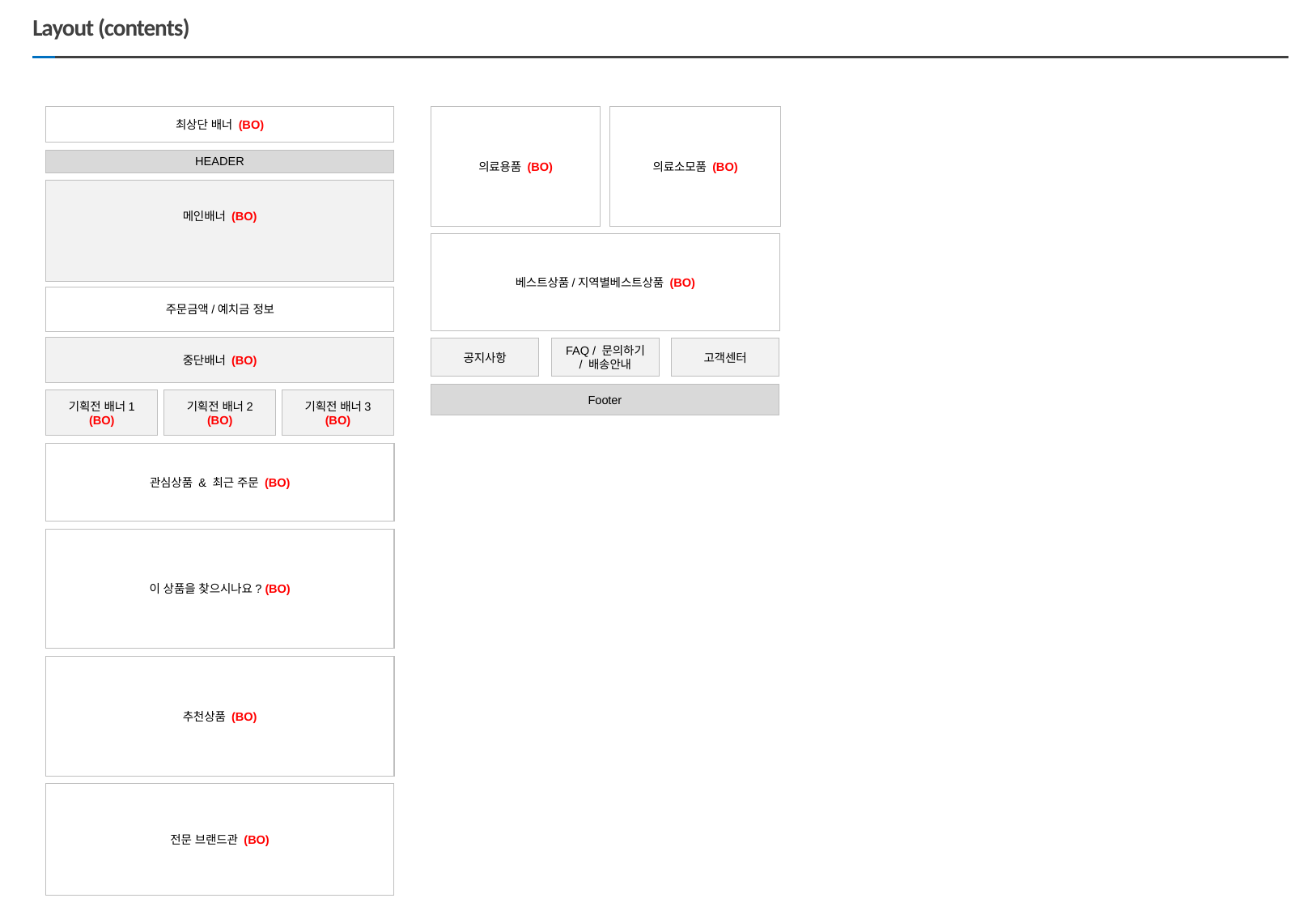

# Layout (contents)
최상단 배너 (BO)
의료용품 (BO)
의료소모품 (BO)
HEADER
메인배너 (BO)
베스트상품/지역별베스트상품 (BO)
주문금액/예치금 정보
중단배너 (BO)
공지사항
FAQ / 문의하기 / 배송안내
고객센터
Footer
기획전 배너1 (BO)
기획전 배너2 (BO)
기획전 배너3 (BO)
관심상품 & 최근 주문 (BO)
이 상품을 찾으시나요? (BO)
추천상품 (BO)
전문 브랜드관 (BO)